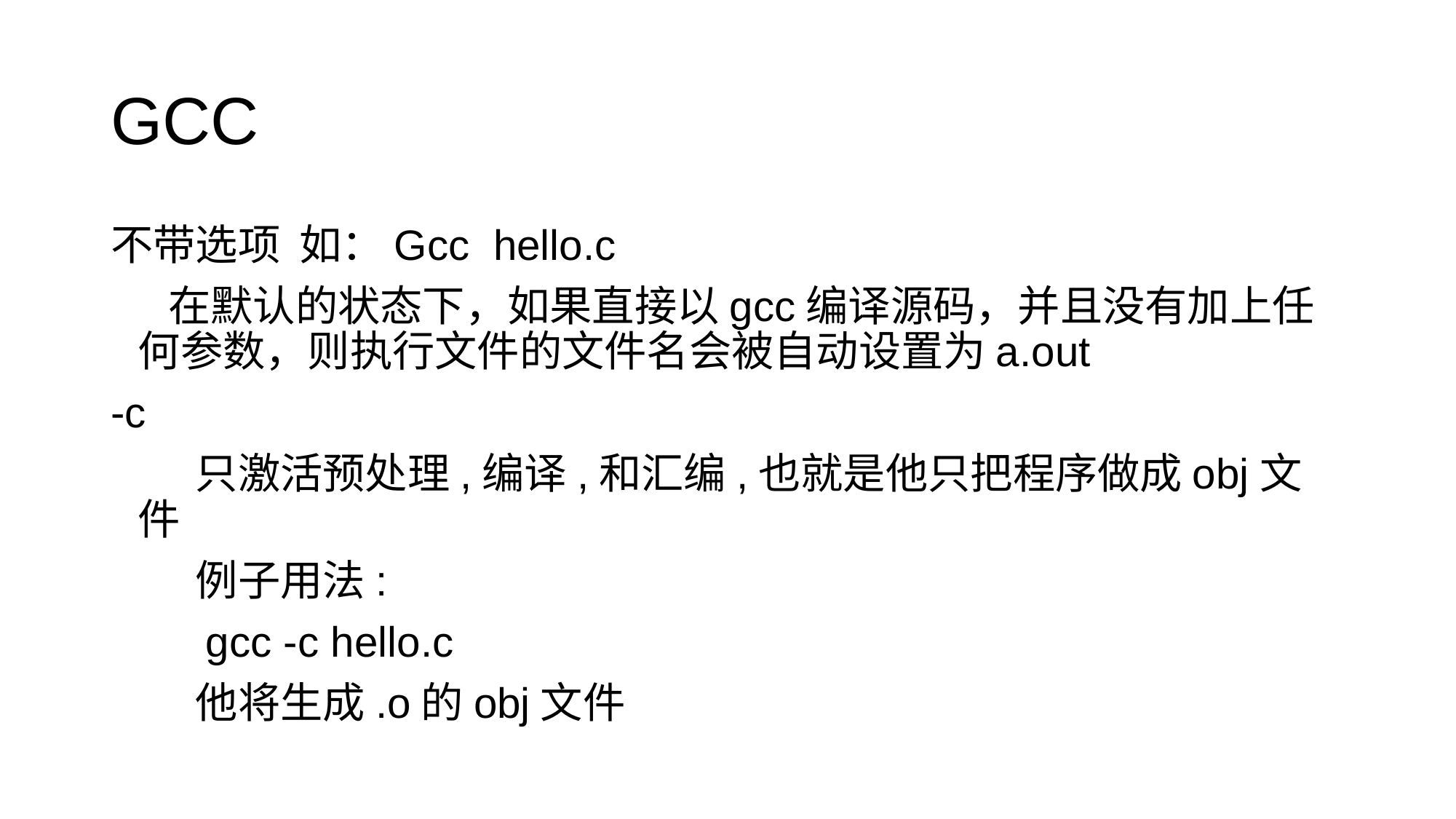

# GCC
不带选项  如：Gcc  hello.c
     在默认的状态下，如果直接以gcc编译源码，并且没有加上任何参数，则执行文件的文件名会被自动设置为a.out
-c
　　只激活预处理,编译,和汇编,也就是他只把程序做成obj文件
　　例子用法:
　　gcc -c hello.c
　　他将生成.o的obj文件